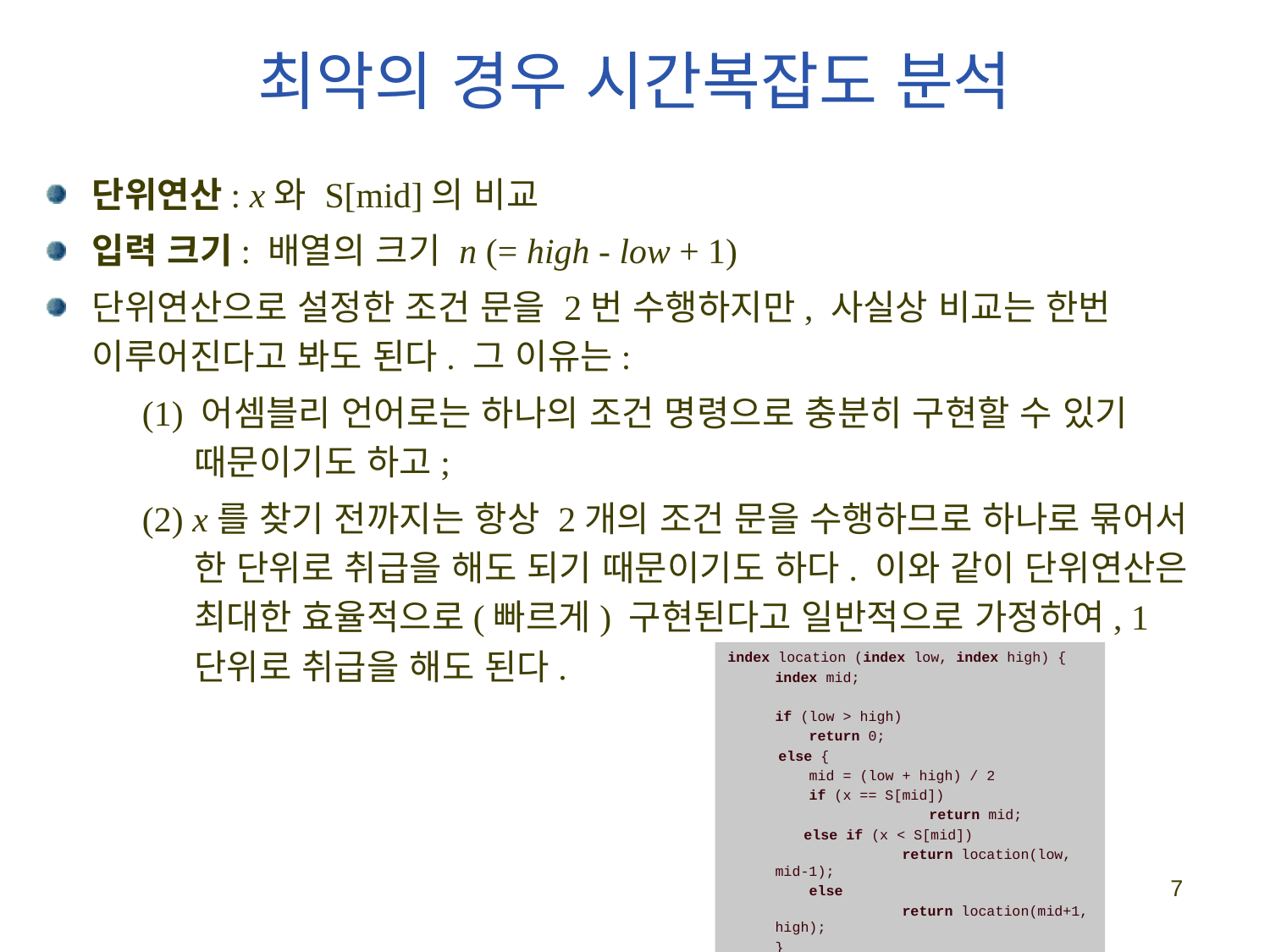

# 최악의 경우 시간복잡도 분석
단위연산: x와 S[mid]의 비교
입력 크기: 배열의 크기 n (= high - low + 1)
단위연산으로 설정한 조건 문을 2번 수행하지만, 사실상 비교는 한번 이루어진다고 봐도 된다. 그 이유는:
           (1) 어셈블리 언어로는 하나의 조건 명령으로 충분히 구현할 수 있기 때문이기도 하고;
           (2) x를 찾기 전까지는 항상 2개의 조건 문을 수행하므로 하나로 묶어서 한 단위로 취급을 해도 되기 때문이기도 하다. 이와 같이 단위연산은 최대한 효율적으로(빠르게) 구현된다고 일반적으로 가정하여, 1단위로 취급을 해도 된다.
index location (index low, index high) {
	index mid;

	if (low > high)
	    return 0;
      else {
	    mid = (low + high) / 2
	    if (x == S[mid])
		return mid;
         else if (x < S[mid])
		return location(low, mid-1);
	    else
		return location(mid+1, high);
	}
}
7